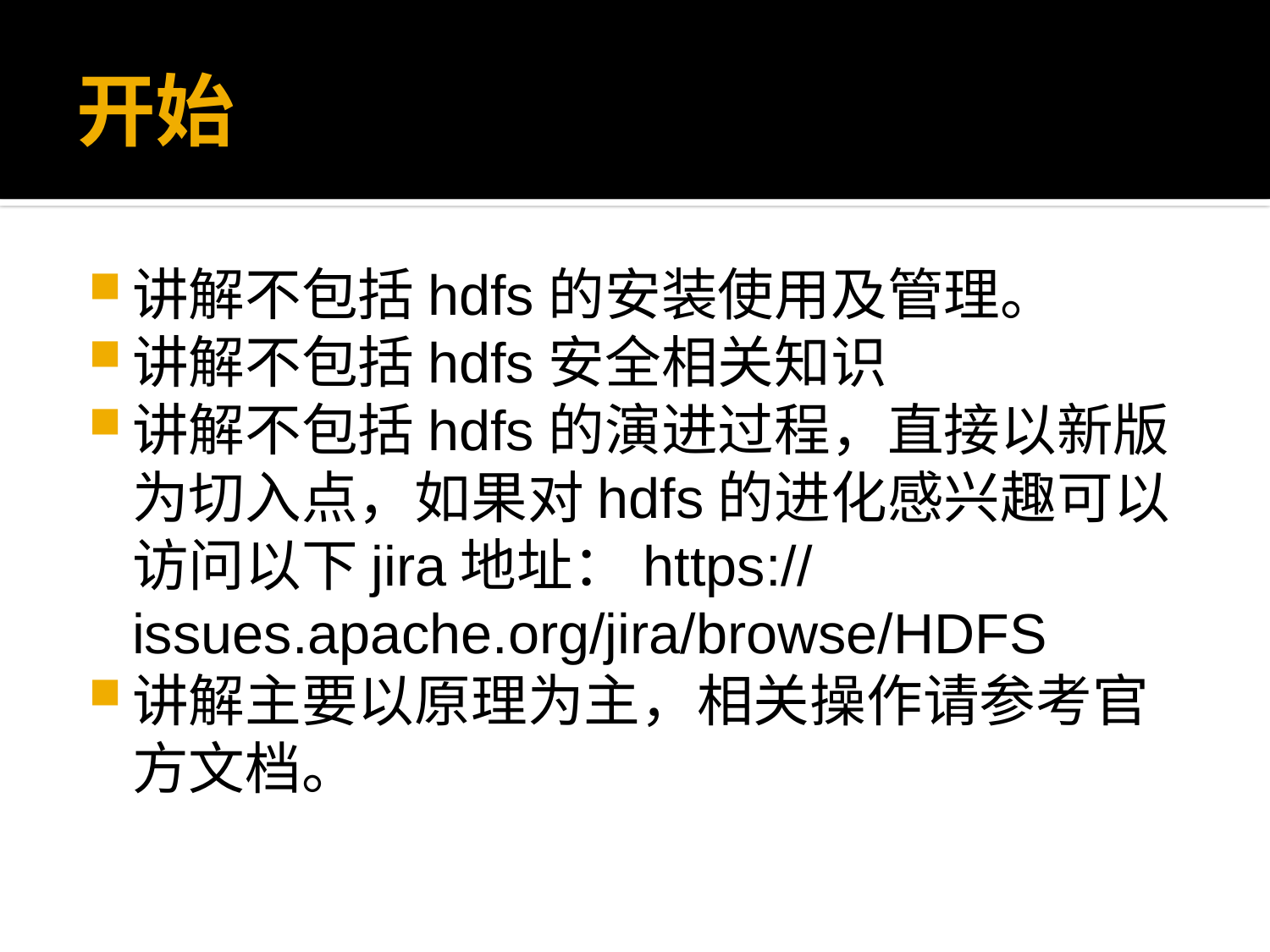

# 开始
讲解不包括hdfs的安装使用及管理。
讲解不包括hdfs安全相关知识
讲解不包括hdfs的演进过程，直接以新版为切入点，如果对hdfs的进化感兴趣可以访问以下jira地址：https://issues.apache.org/jira/browse/HDFS
讲解主要以原理为主，相关操作请参考官方文档。